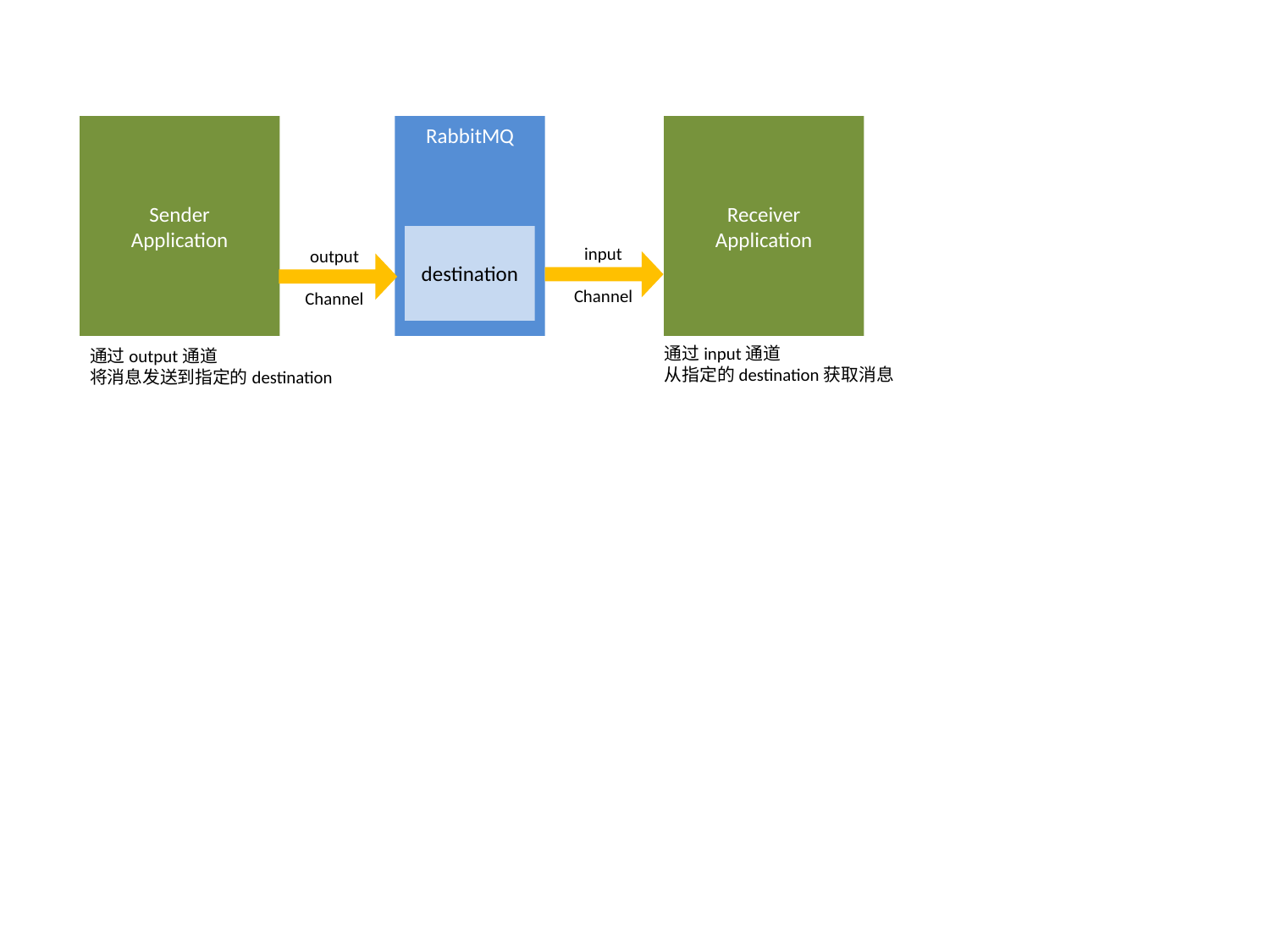

Sender
Application
RabbitMQ
Receiver
Application
destination
input

Channel
output

Channel

通过input通道
从指定的destination获取消息
通过output通道
将消息发送到指定的destination